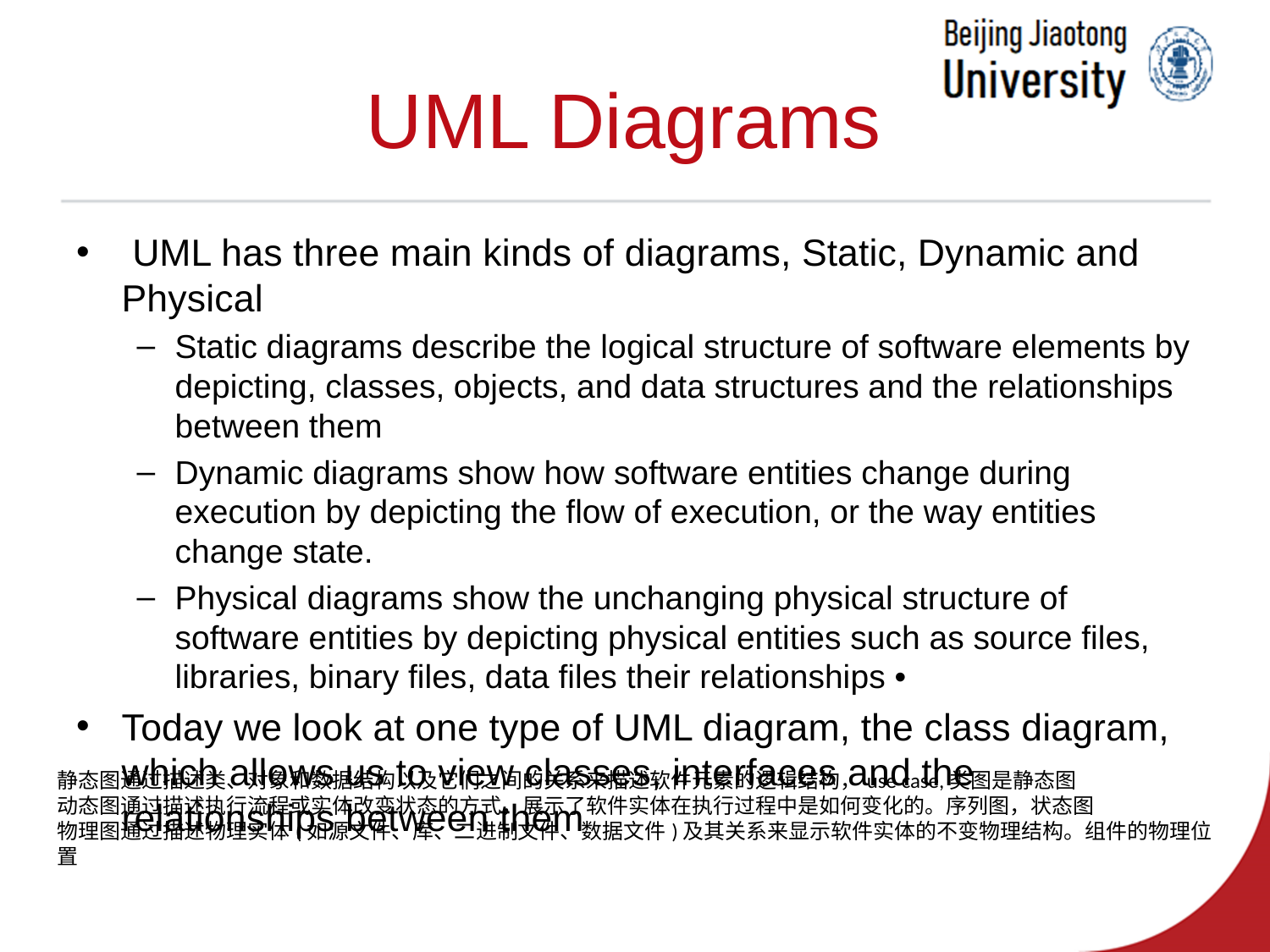

# UML Diagrams
 UML has three main kinds of diagrams, Static, Dynamic and Physical
Static diagrams describe the logical structure of software elements by depicting, classes, objects, and data structures and the relationships between them
Dynamic diagrams show how software entities change during execution by depicting the flow of execution, or the way entities change state.
Physical diagrams show the unchanging physical structure of software entities by depicting physical entities such as source files, libraries, binary files, data files their relationships •
Today we look at one type of UML diagram, the class diagram, which allows us to view classes, interfaces and the relationships between them
静态图通过描述类、对象和数据结构以及它们之间的关系来描述软件元素的逻辑结构，use case,类图是静态图
动态图通过描述执行流程或实体改变状态的方式，展示了软件实体在执行过程中是如何变化的。序列图，状态图
物理图通过描述物理实体(如源文件、库、二进制文件、数据文件)及其关系来显示软件实体的不变物理结构。组件的物理位置